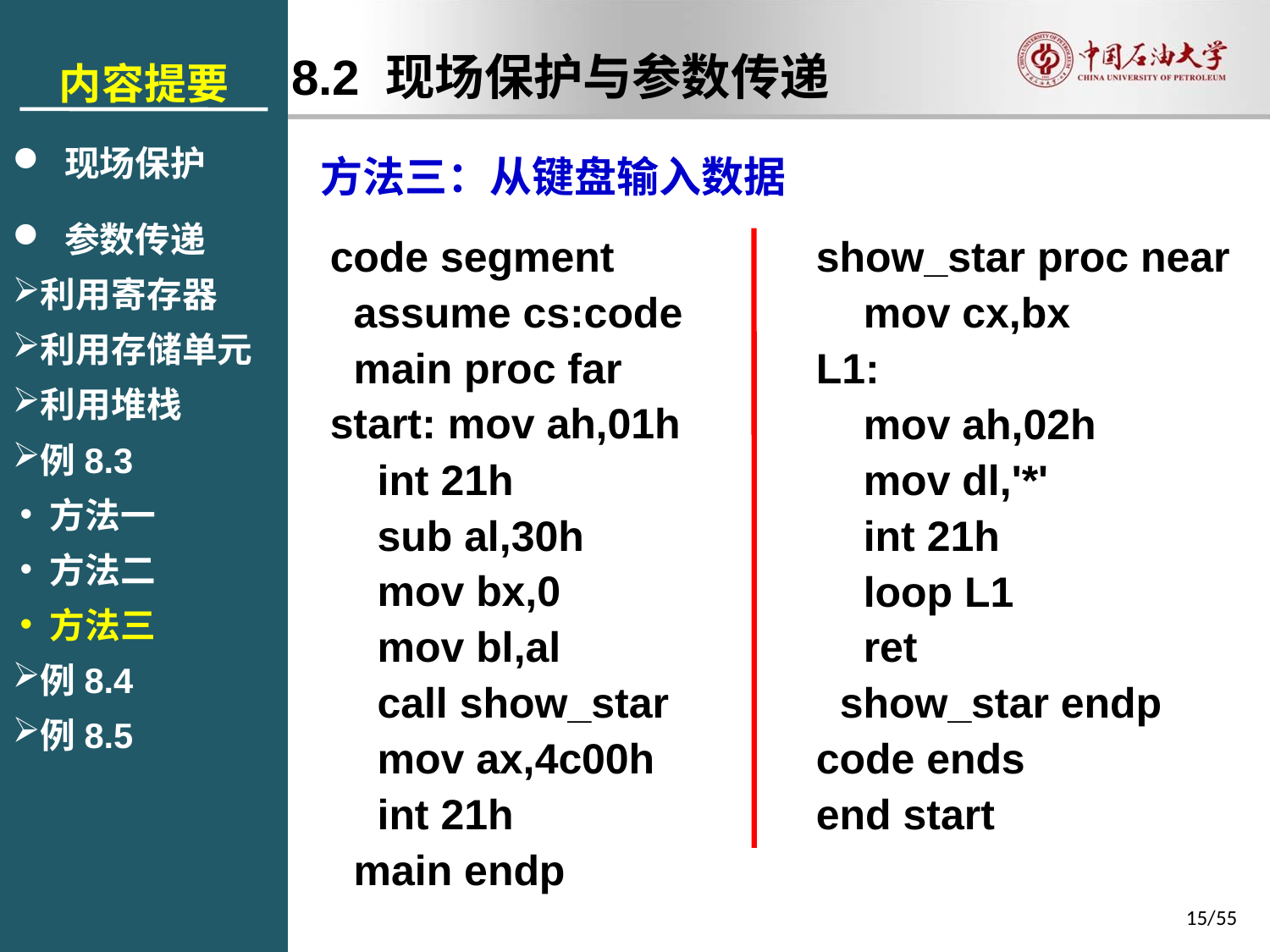

内容提要
 现场保护
 参数传递
利用寄存器
利用存储单元
利用堆栈
例8.3
方法一
方法二
方法三
例8.4
例8.5
8.2 现场保护与参数传递
方法三：从键盘输入数据
code segment
  assume cs:code
  main proc far
start: mov ah,01h
    int 21h
    sub al,30h
    mov bx,0
    mov bl,al
    call show_star
    mov ax,4c00h
    int 21h
  main endp
show_star proc near
    mov cx,bx
L1:
    mov ah,02h
    mov dl,'*'
    int 21h
    loop L1
    ret
  show_star endp
code ends
end start

15/55